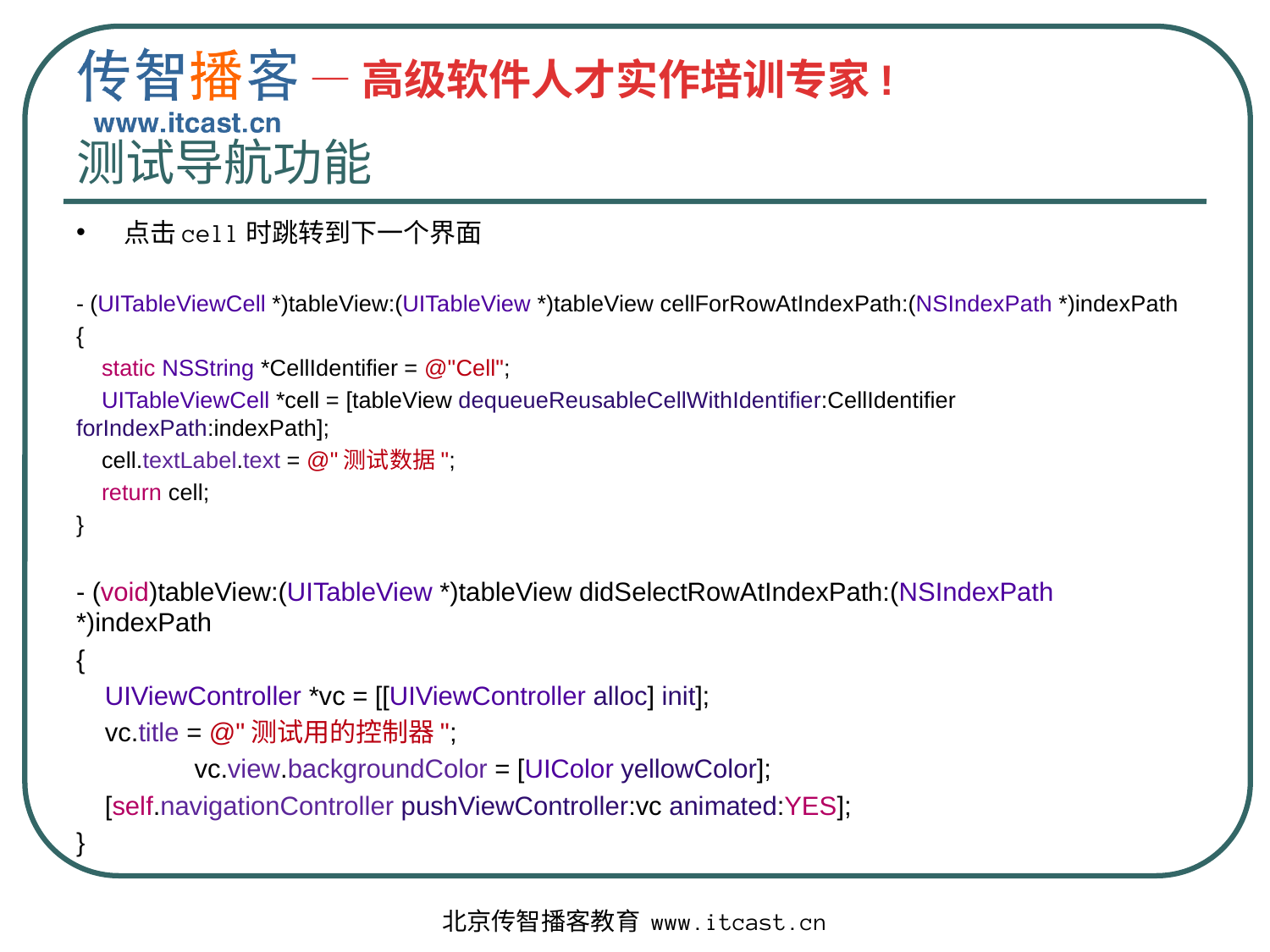

# 测试导航功能
点击cell时跳转到下一个界面

- (UITableViewCell *)tableView:(UITableView *)tableView cellForRowAtIndexPath:(NSIndexPath *)indexPath
{
    static NSString *CellIdentifier = @"Cell";
    UITableViewCell *cell = [tableView dequeueReusableCellWithIdentifier:CellIdentifier forIndexPath:indexPath];
    cell.textLabel.text = @"测试数据";
    return cell;
}

- (void)tableView:(UITableView *)tableView didSelectRowAtIndexPath:(NSIndexPath *)indexPath
{
    UIViewController *vc = [[UIViewController alloc] init];
    vc.title = @"测试用的控制器";
	vc.view.backgroundColor = [UIColor yellowColor];
    [self.navigationController pushViewController:vc animated:YES];
}